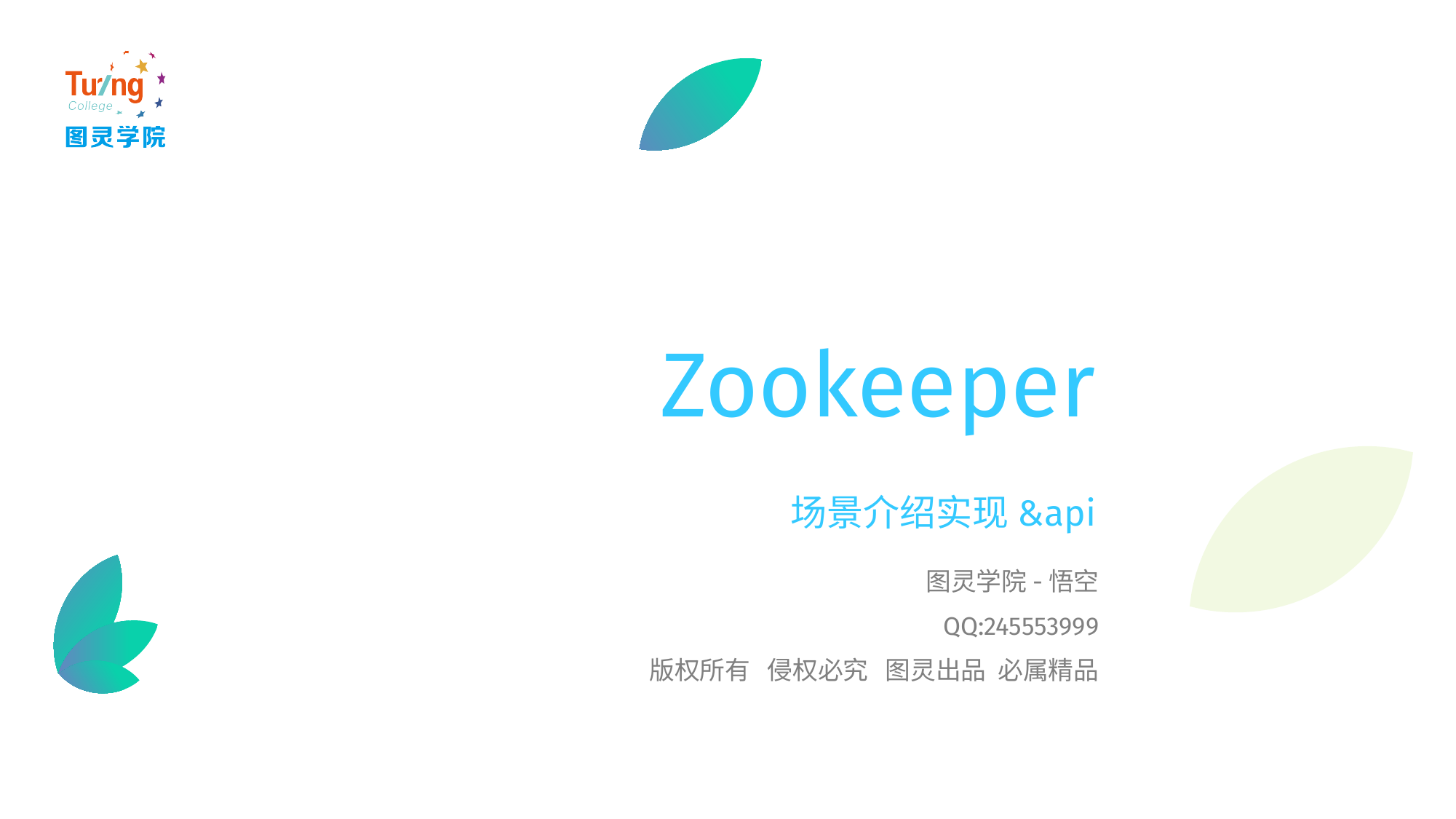

# Zookeeper 场景介绍实现&api
图灵学院-悟空
QQ:245553999
版权所有   侵权必究   图灵出品  必属精品